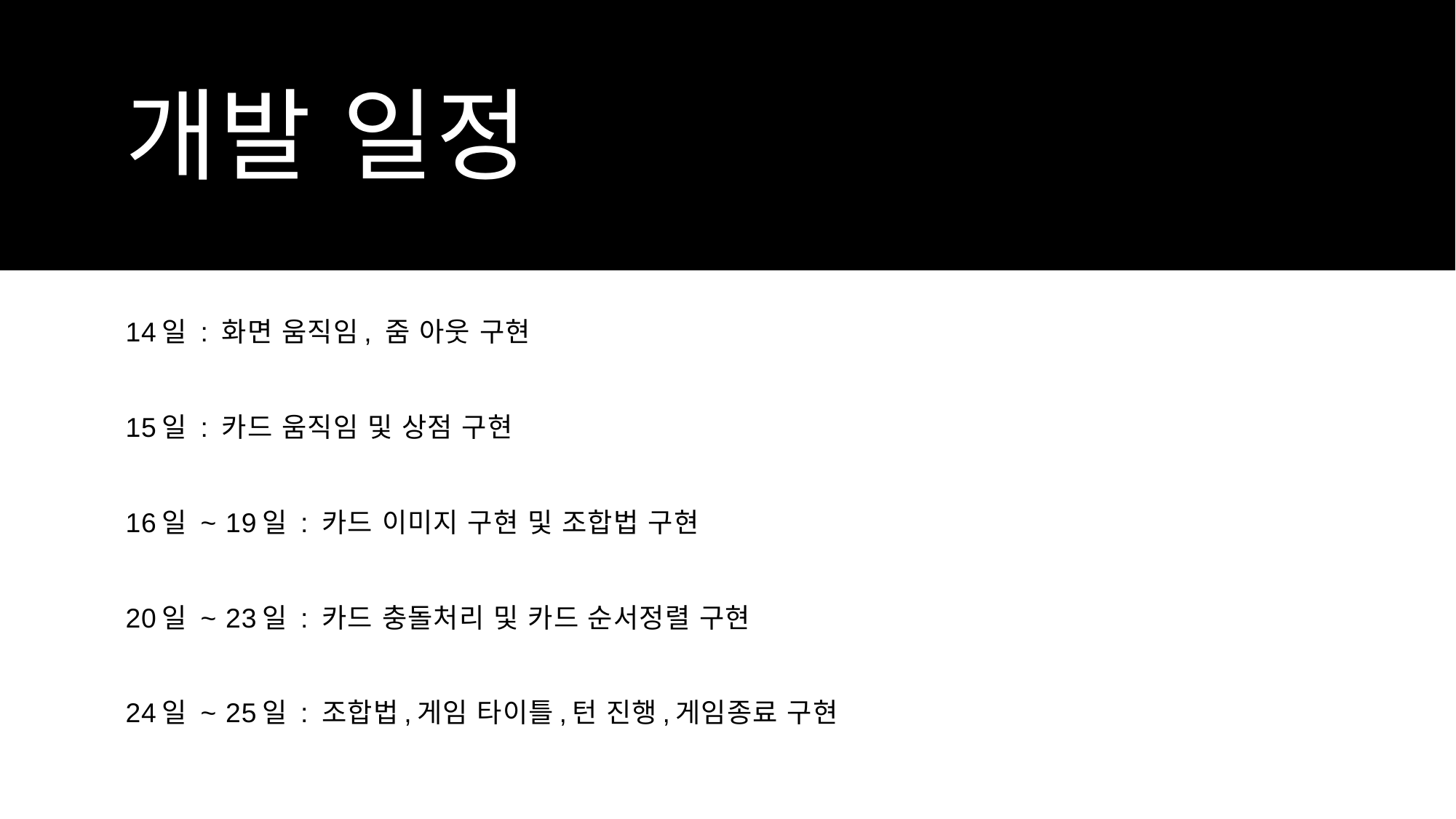

# 개발 일정
14일 : 화면 움직임, 줌 아웃 구현

15일 : 카드 움직임 및 상점 구현

16일 ~ 19일 : 카드 이미지 구현 및 조합법 구현

20일 ~ 23일 : 카드 충돌처리 및 카드 순서정렬 구현

24일 ~ 25일 : 조합법,게임 타이틀,턴 진행,게임종료 구현